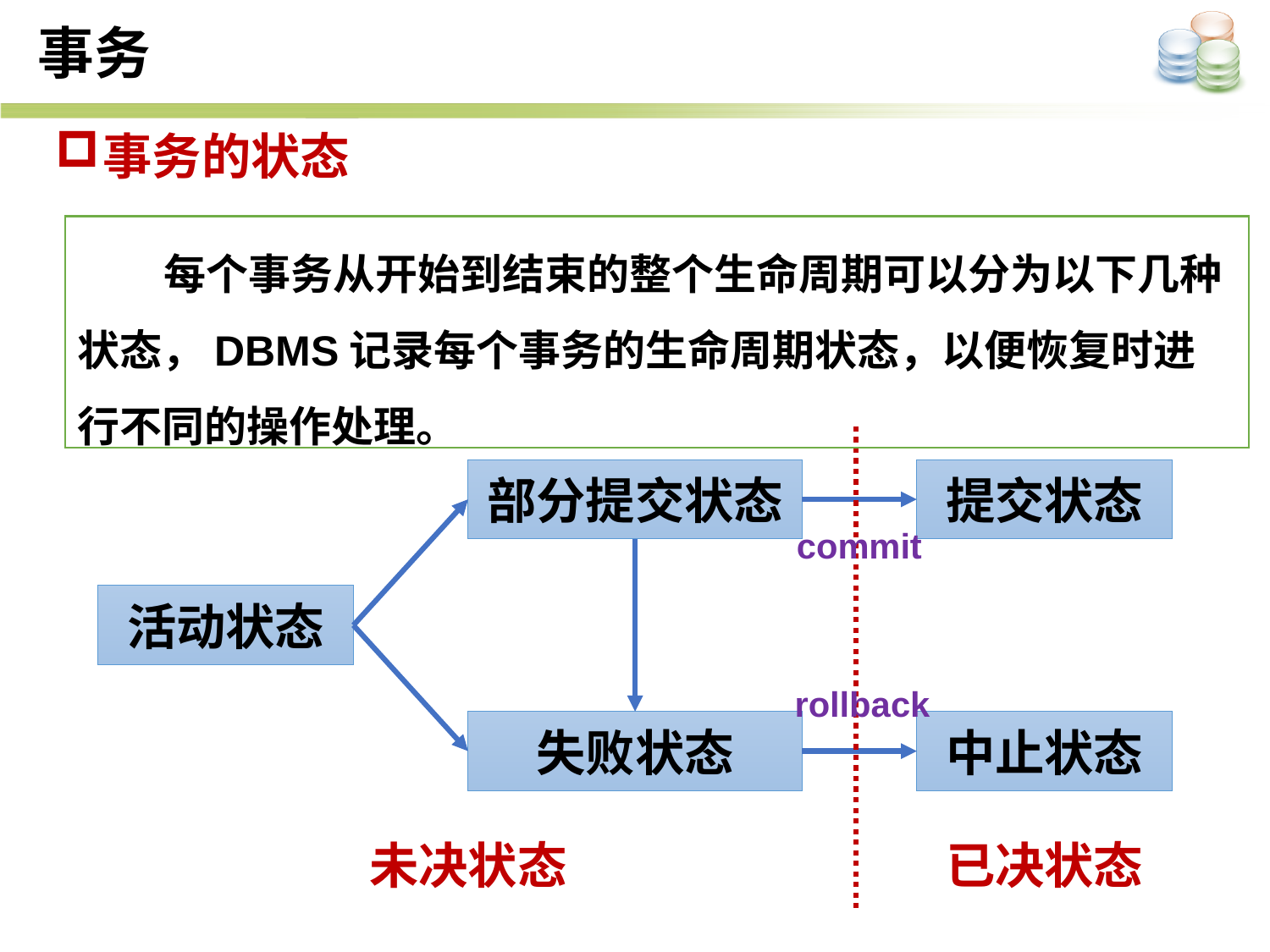

事务
事务的状态
        每个事务从开始到结束的整个生命周期可以分为以下几种状态，DBMS记录每个事务的生命周期状态，以便恢复时进行不同的操作处理。
部分提交状态
提交状态
活动状态
失败状态
中止状态
commit
rollback
未决状态
已决状态
4